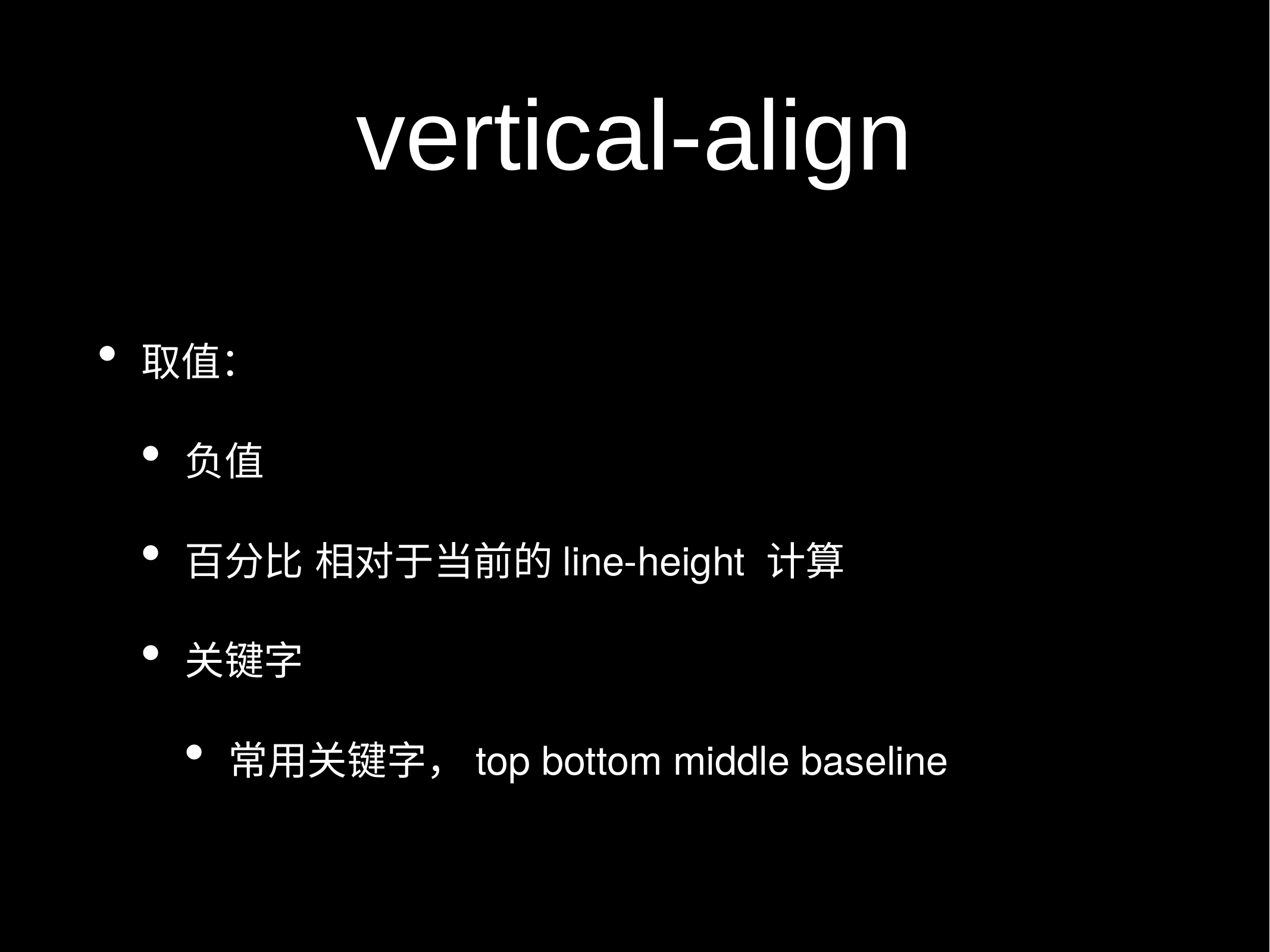

# vertical-align
取值：
负值
百分比 相对于当前的line-height 计算
关键字
常用关键字，top bottom middle baseline